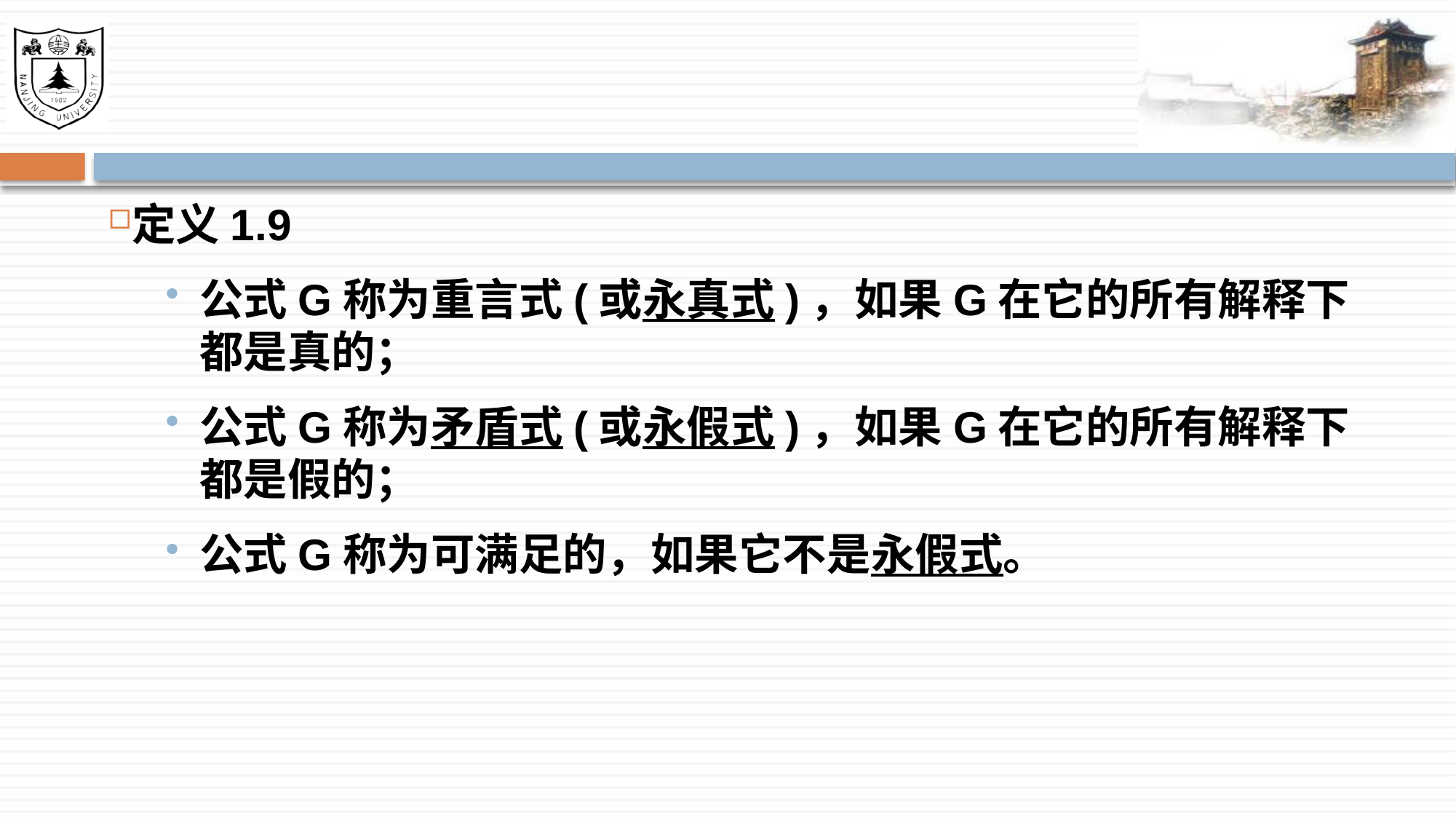

#
定义1.9
公式G称为重言式(或永真式)，如果G在它的所有解释下都是真的；
公式G称为矛盾式(或永假式)，如果G在它的所有解释下都是假的；
公式G称为可满足的，如果它不是永假式。